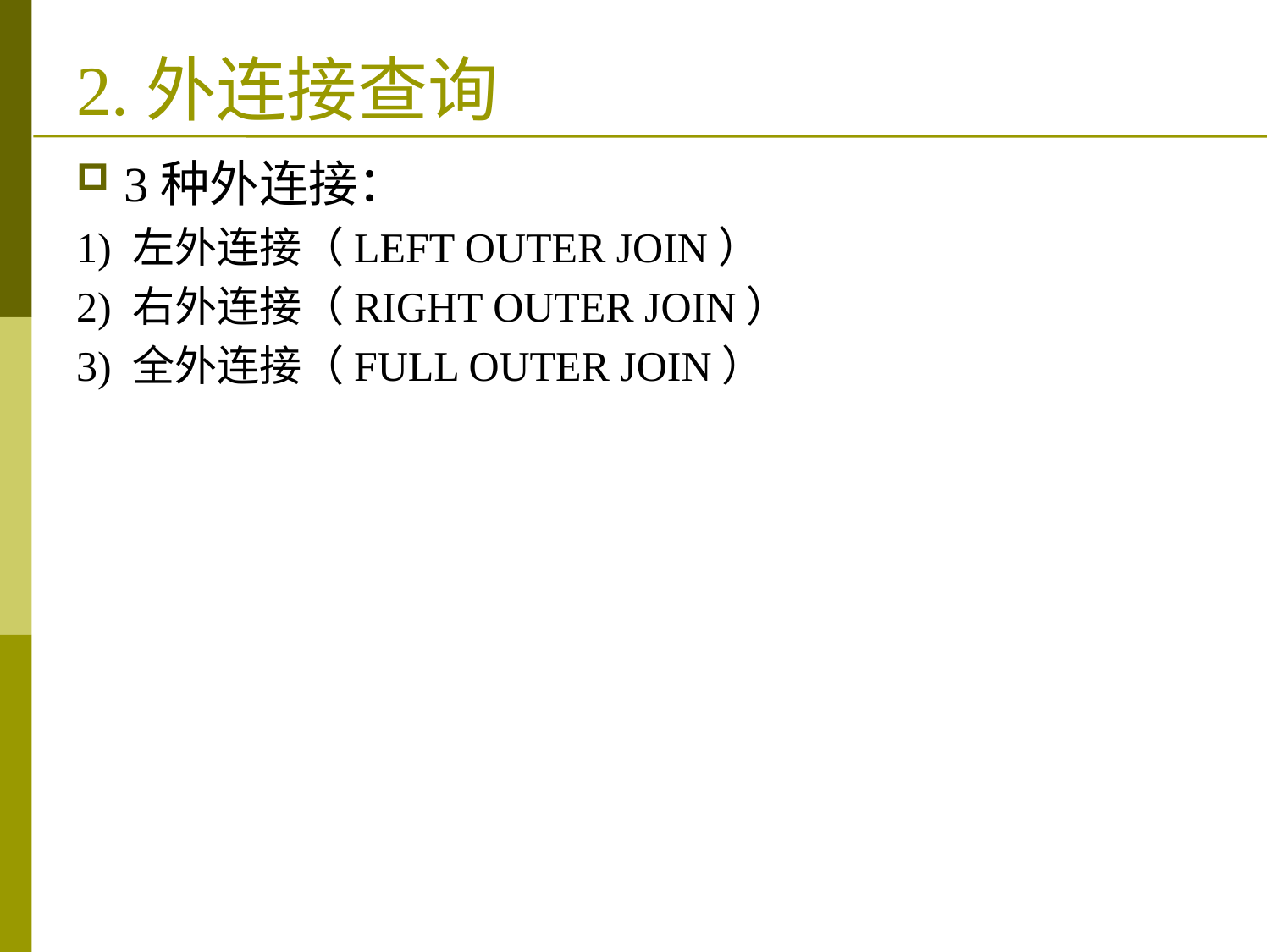

# 2.外连接查询
3种外连接：
1) 左外连接（LEFT OUTER JOIN）
2) 右外连接（RIGHT OUTER JOIN）
3) 全外连接（FULL OUTER JOIN）